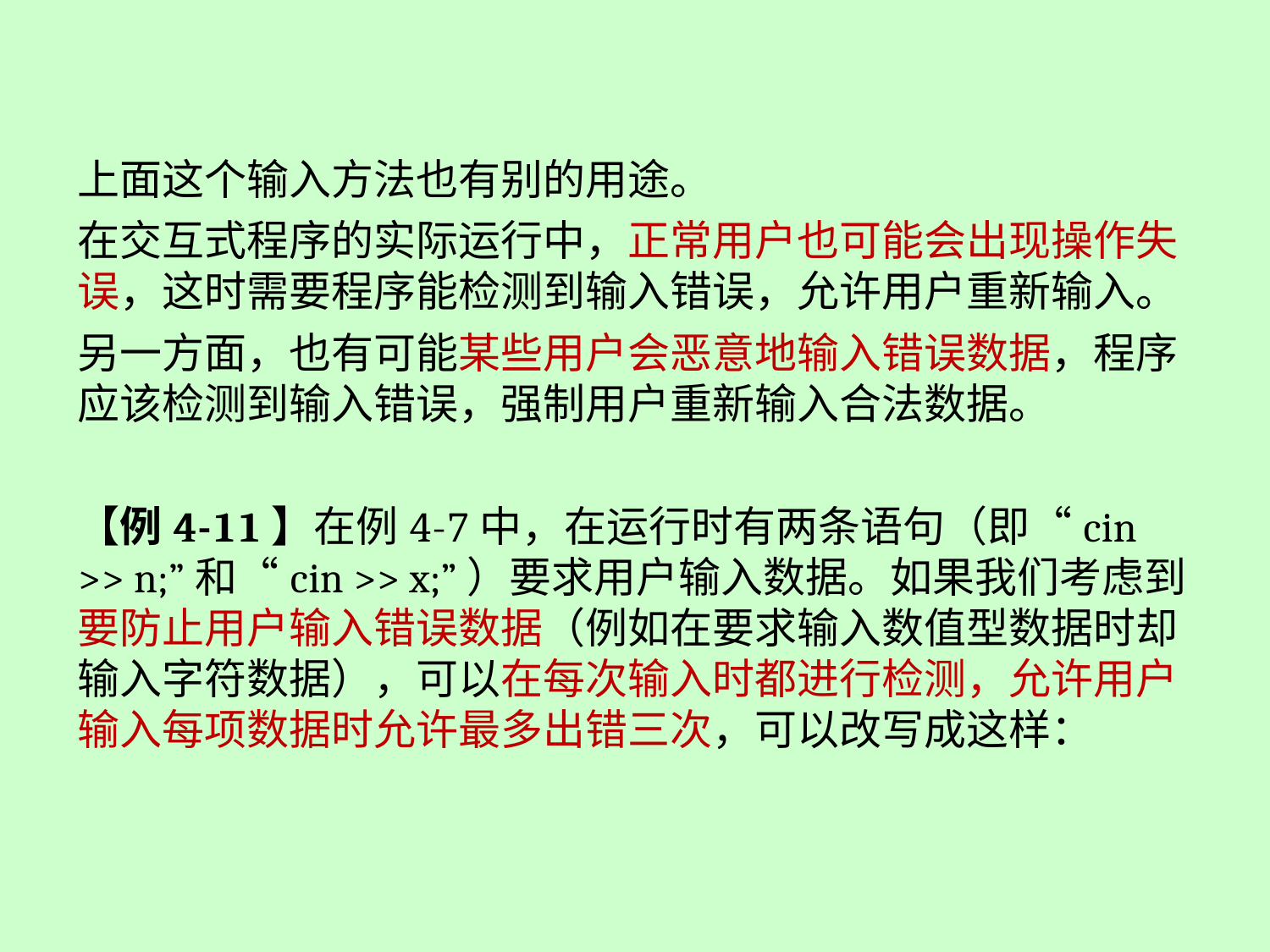

上面这个输入方法也有别的用途。
在交互式程序的实际运行中，正常用户也可能会出现操作失误，这时需要程序能检测到输入错误，允许用户重新输入。
另一方面，也有可能某些用户会恶意地输入错误数据，程序应该检测到输入错误，强制用户重新输入合法数据。

【例4-11】在例4-7中，在运行时有两条语句（即“cin >> n;”和“cin >> x;”）要求用户输入数据。如果我们考虑到要防止用户输入错误数据（例如在要求输入数值型数据时却输入字符数据），可以在每次输入时都进行检测，允许用户输入每项数据时允许最多出错三次，可以改写成这样：
65